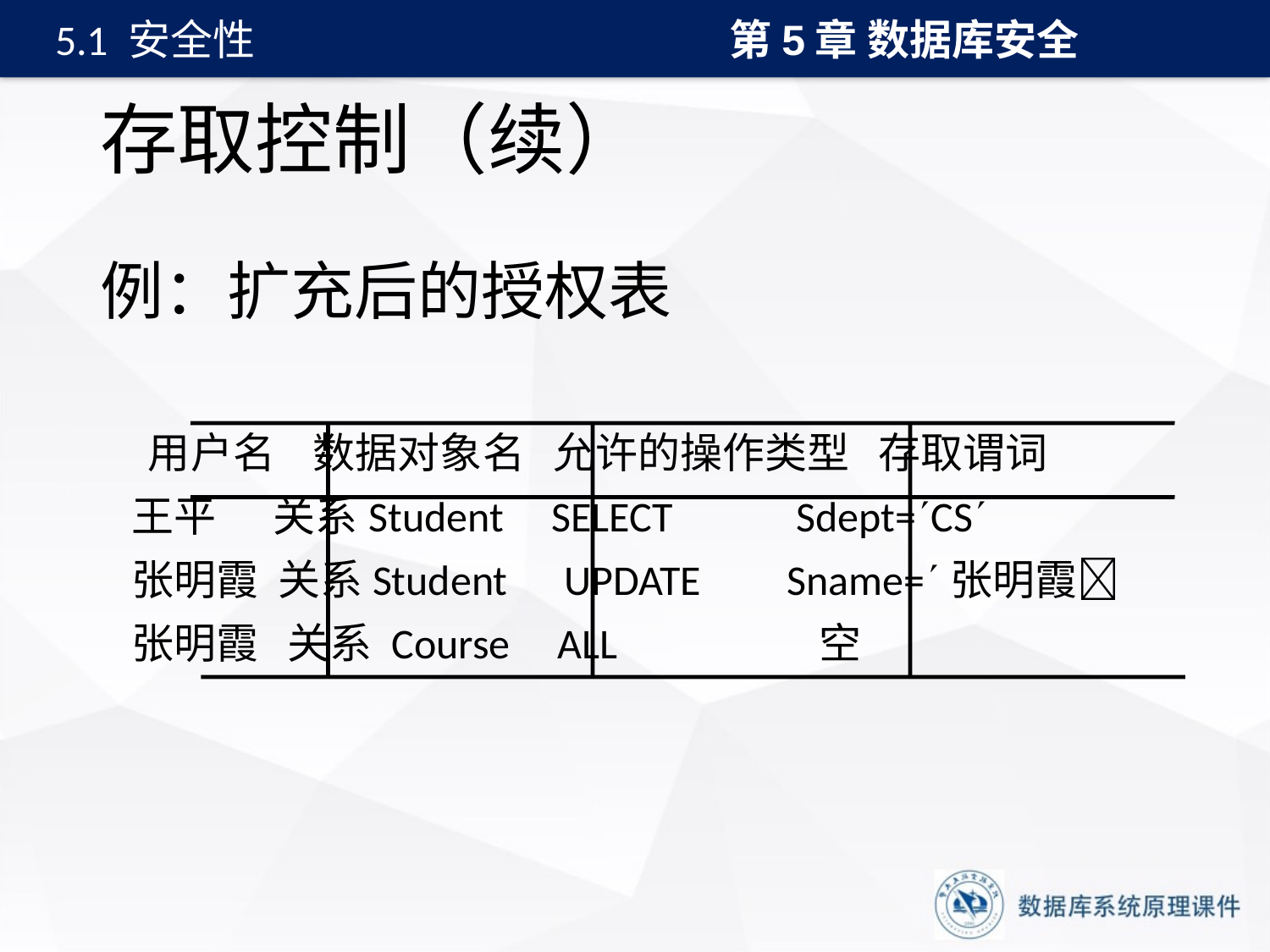

第5章 数据库安全
5.1 安全性
# 存取控制（续）
例：扩充后的授权表

    用户名    数据对象名   允许的操作类型   存取谓词
	王平      关系Student     SELECT             Sdept=′CS′
	张明霞  关系Student      UPDATE         Sname=′张明霞′
	张明霞   关系 Course     ALL                    空